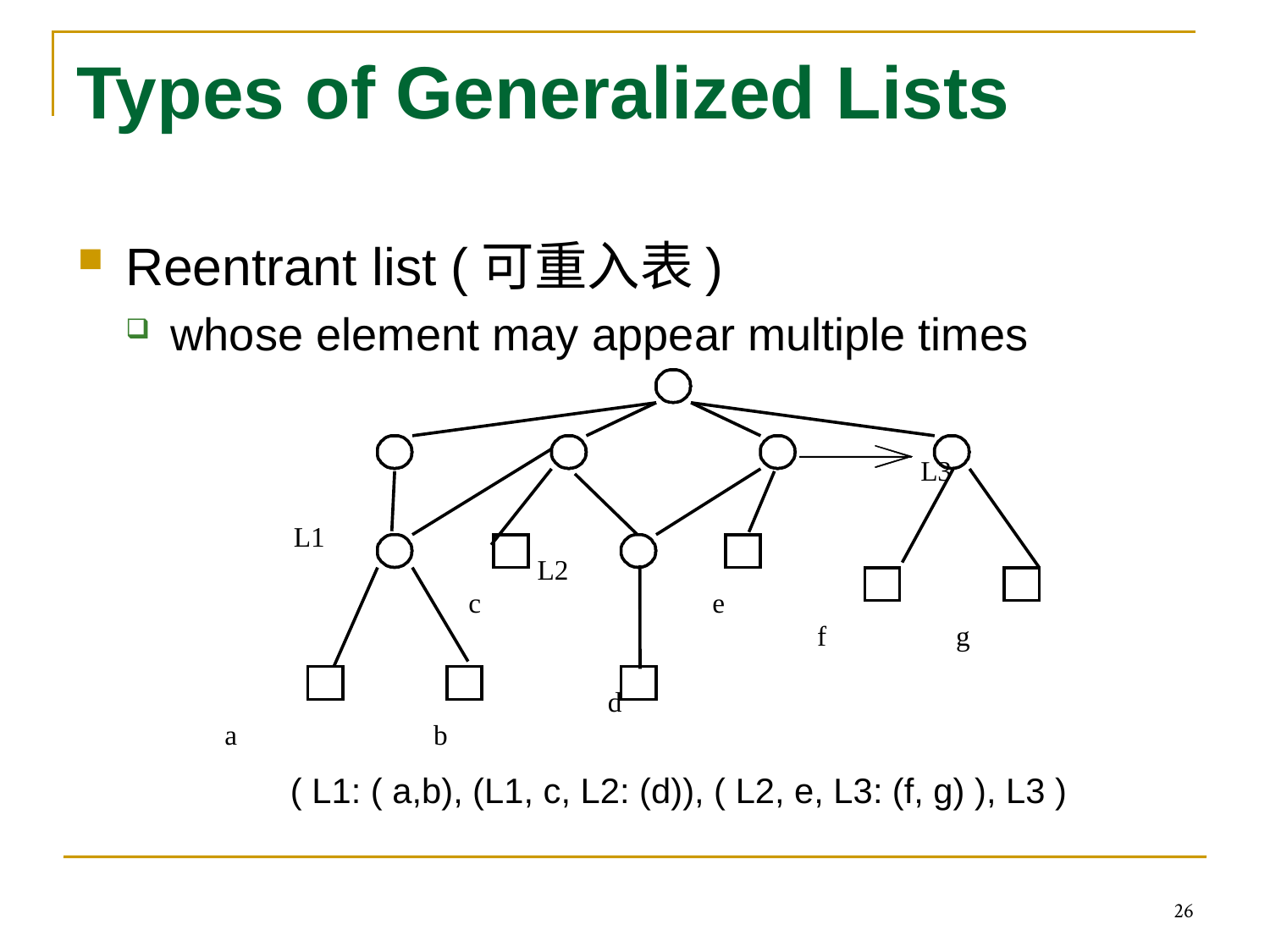

# Types of Generalized Lists

L3

L1

L2

c

e

f

g

d

a

b

Reentrant list (可重入表)
whose element may appear multiple times

( L1: ( a,b), (L1, c, L2: (d)), ( L2, e, L3: (f, g) ), L3 )
26